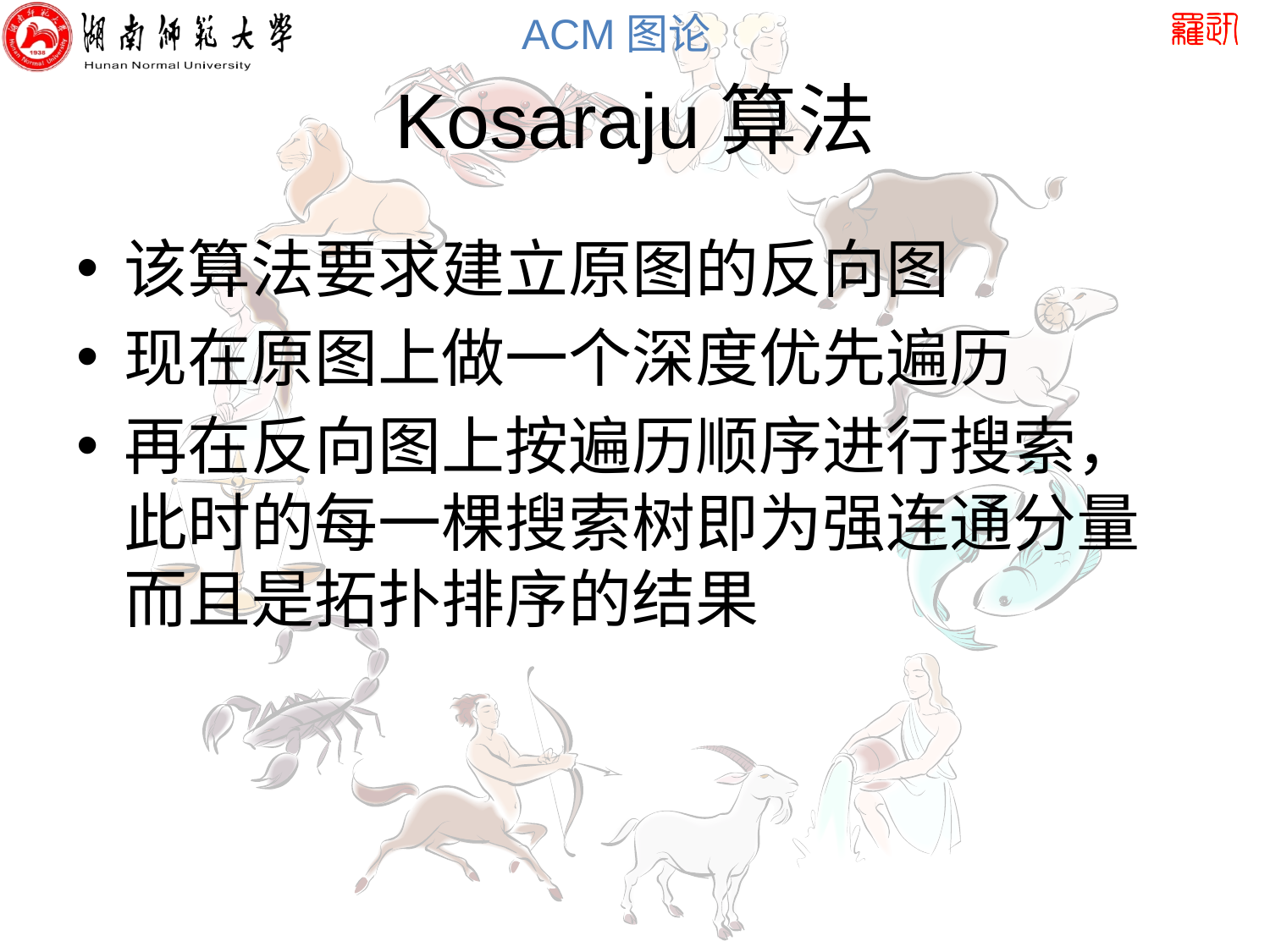

# Kosaraju算法
该算法要求建立原图的反向图
现在原图上做一个深度优先遍历
再在反向图上按遍历顺序进行搜索，此时的每一棵搜索树即为强连通分量而且是拓扑排序的结果